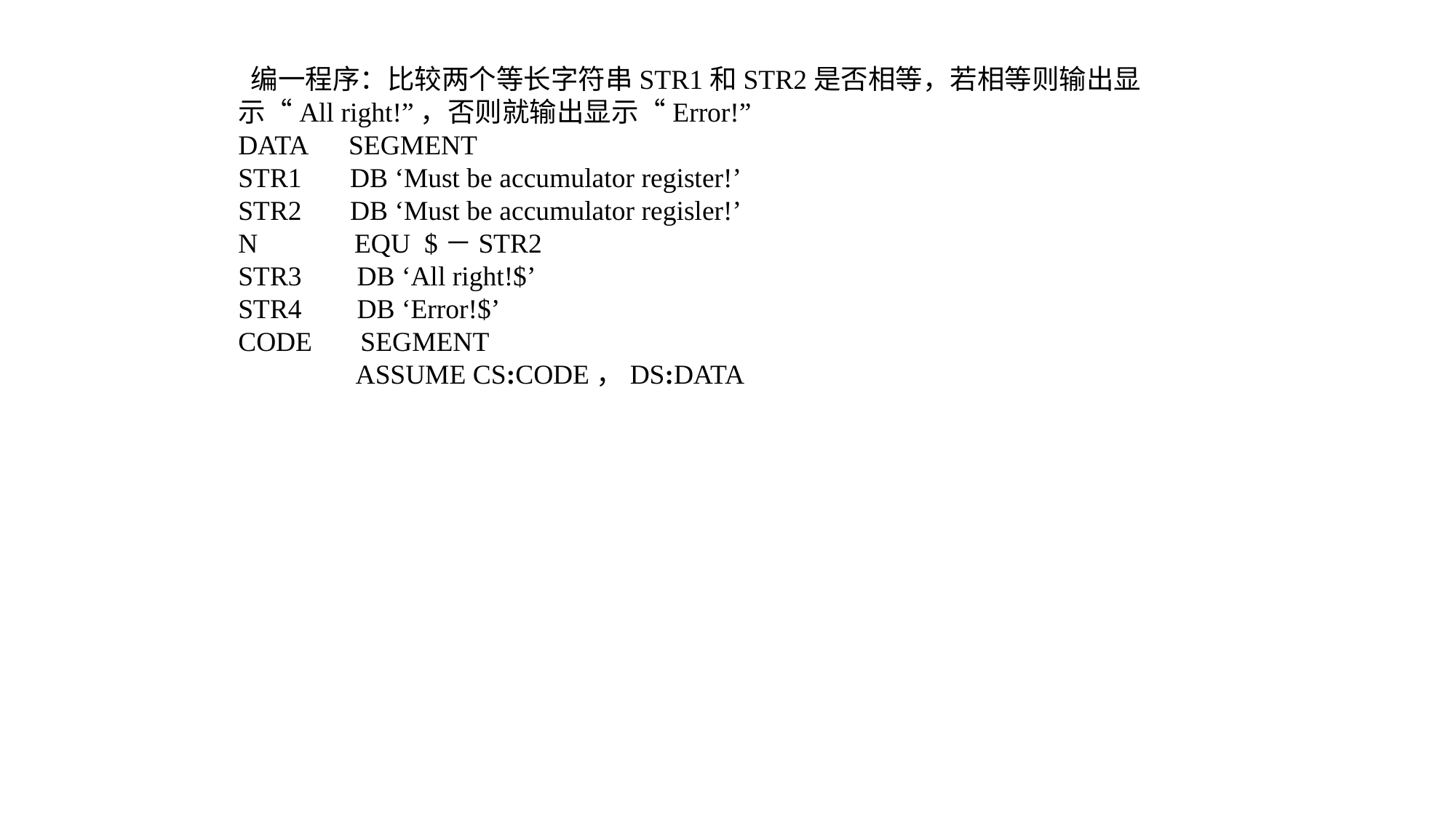

编一程序：比较两个等长字符串STR1和STR2是否相等，若相等则输出显示“All right!”，否则就输出显示“Error!”
DATA      SEGMENT
STR1       DB ‘Must be accumulator register!’
STR2       DB ‘Must be accumulator regisler!’
N              EQU  $－STR2
STR3        DB ‘All right!$’
STR4        DB ‘Error!$’
CODE       SEGMENT
                 ASSUME CS:CODE，DS:DATA